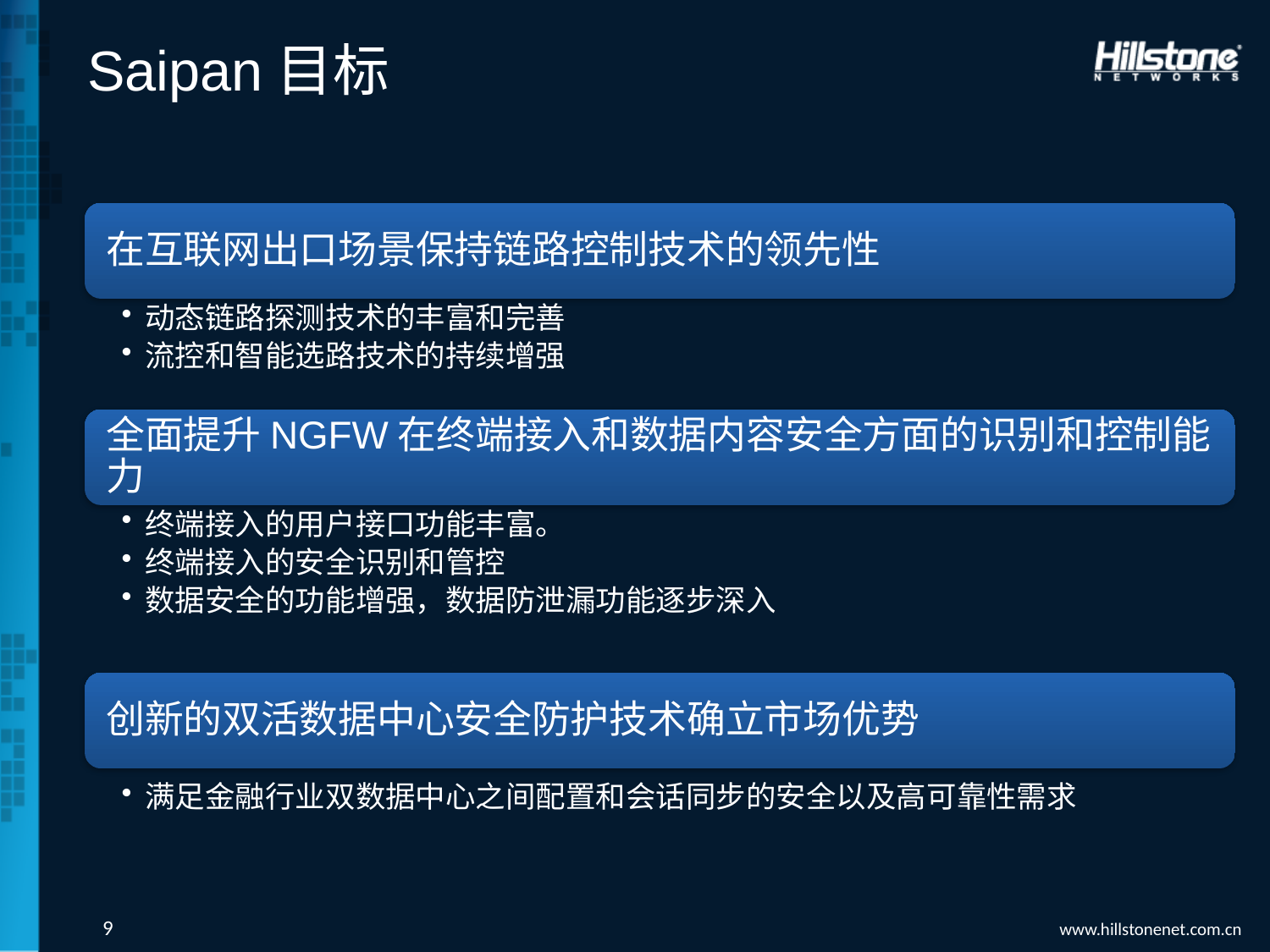

# Saipan目标
在互联网出口场景保持链路控制技术的领先性
动态链路探测技术的丰富和完善
流控和智能选路技术的持续增强
全面提升NGFW在终端接入和数据内容安全方面的识别和控制能力
终端接入的用户接口功能丰富。
终端接入的安全识别和管控
数据安全的功能增强，数据防泄漏功能逐步深入
创新的双活数据中心安全防护技术确立市场优势
满足金融行业双数据中心之间配置和会话同步的安全以及高可靠性需求